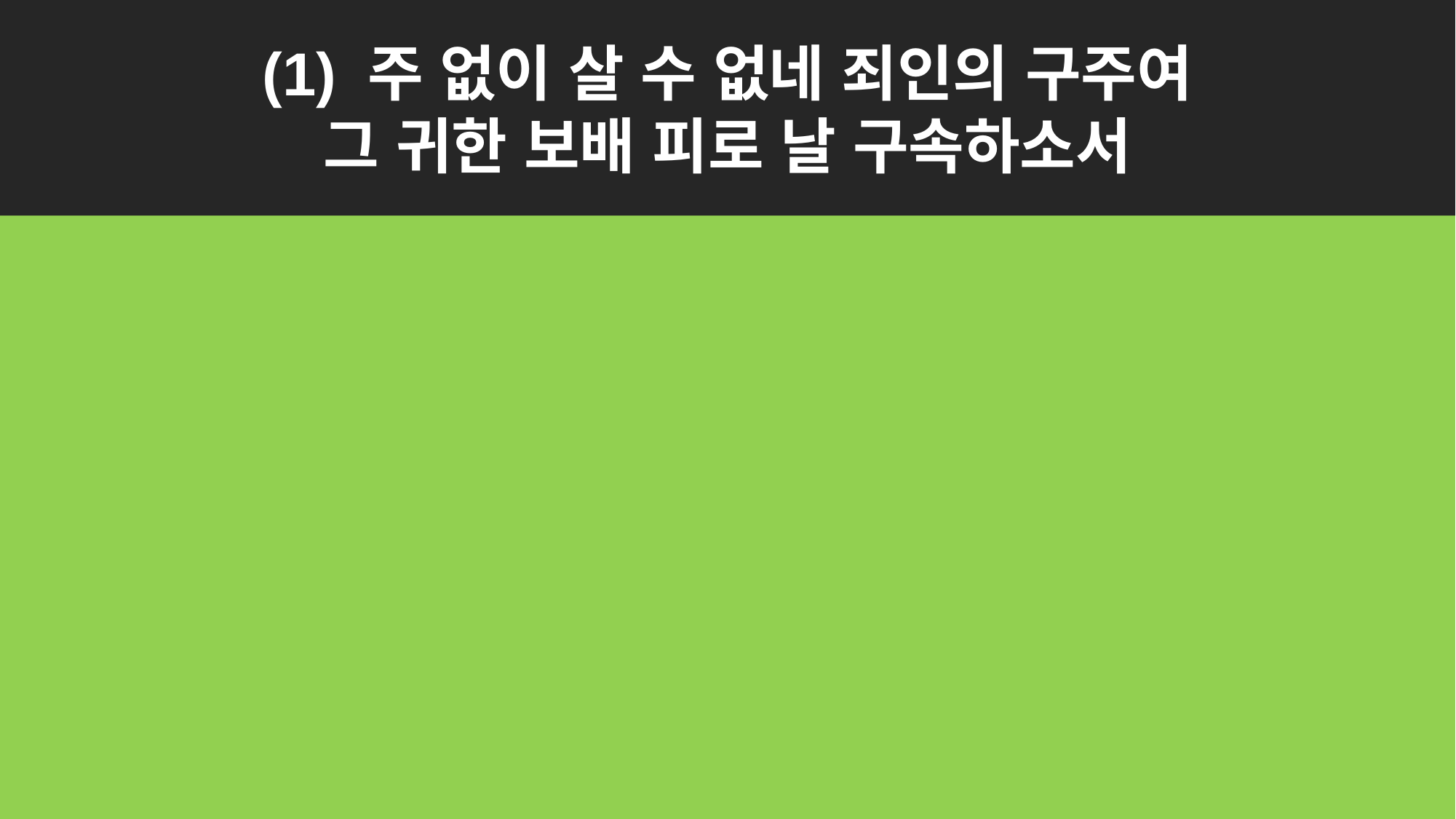

(1) 주 없이 살 수 없네 죄인의 구주여
그 귀한 보배 피로 날 구속하소서